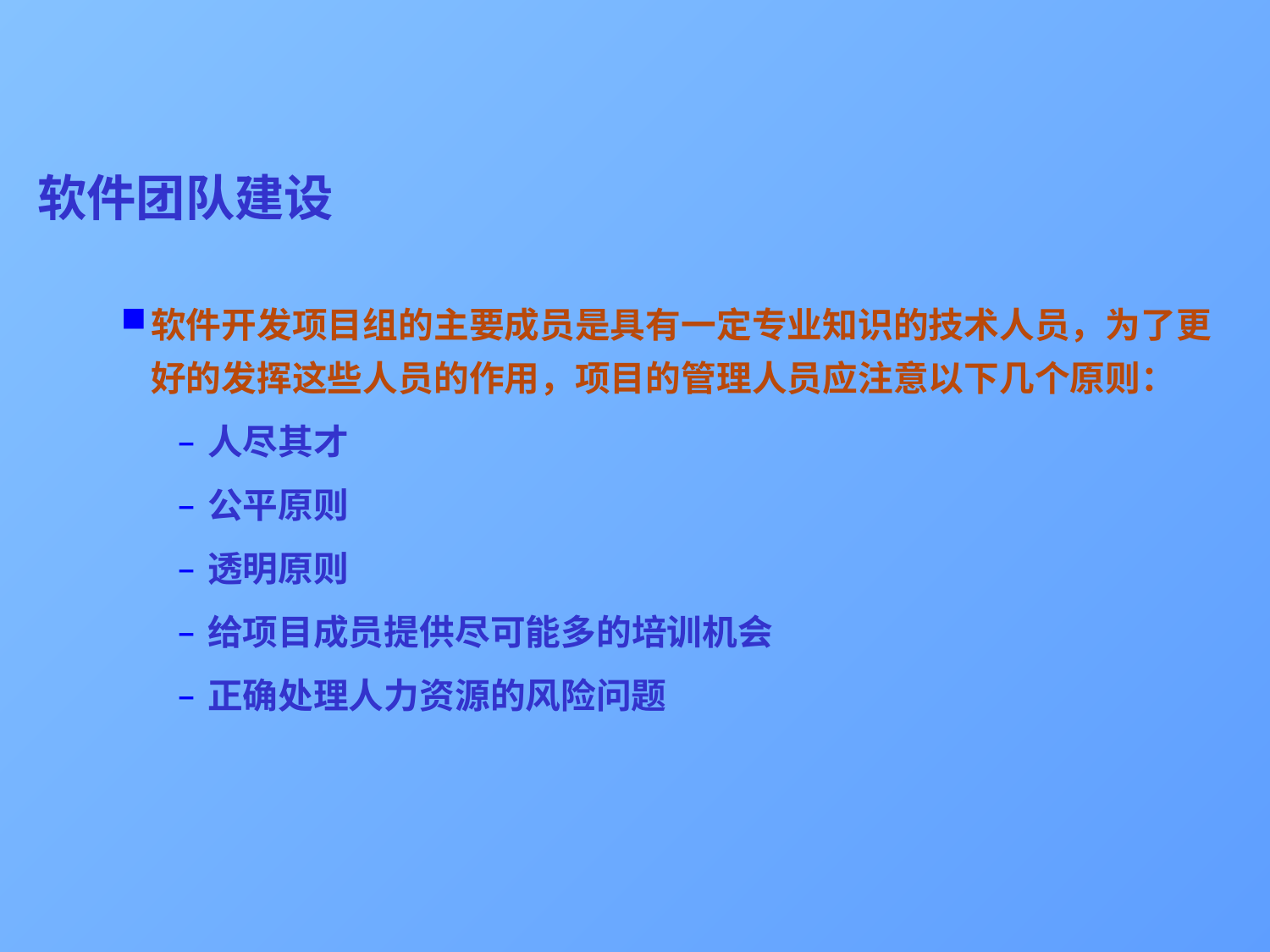

# 软件团队建设
软件开发项目组的主要成员是具有一定专业知识的技术人员，为了更好的发挥这些人员的作用，项目的管理人员应注意以下几个原则：
人尽其才
公平原则
透明原则
给项目成员提供尽可能多的培训机会
正确处理人力资源的风险问题